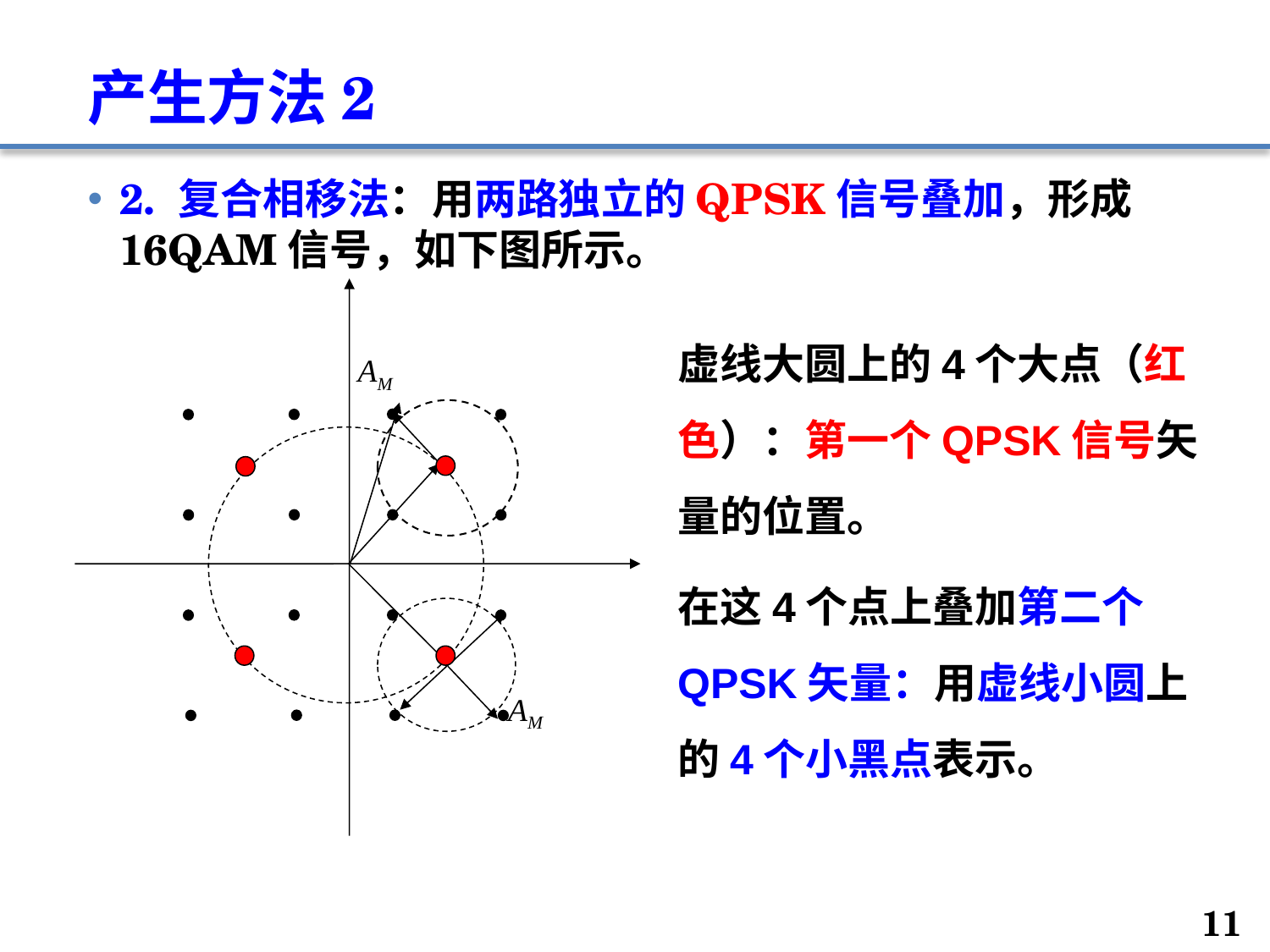

# 产生方法2
2. 复合相移法：用两路独立的QPSK信号叠加，形成16QAM信号，如下图所示。

AM
AM
虚线大圆上的4个大点（红色）：第一个QPSK信号矢量的位置。

在这4个点上叠加第二个QPSK矢量：用虚线小圆上的4个小黑点表示。

11